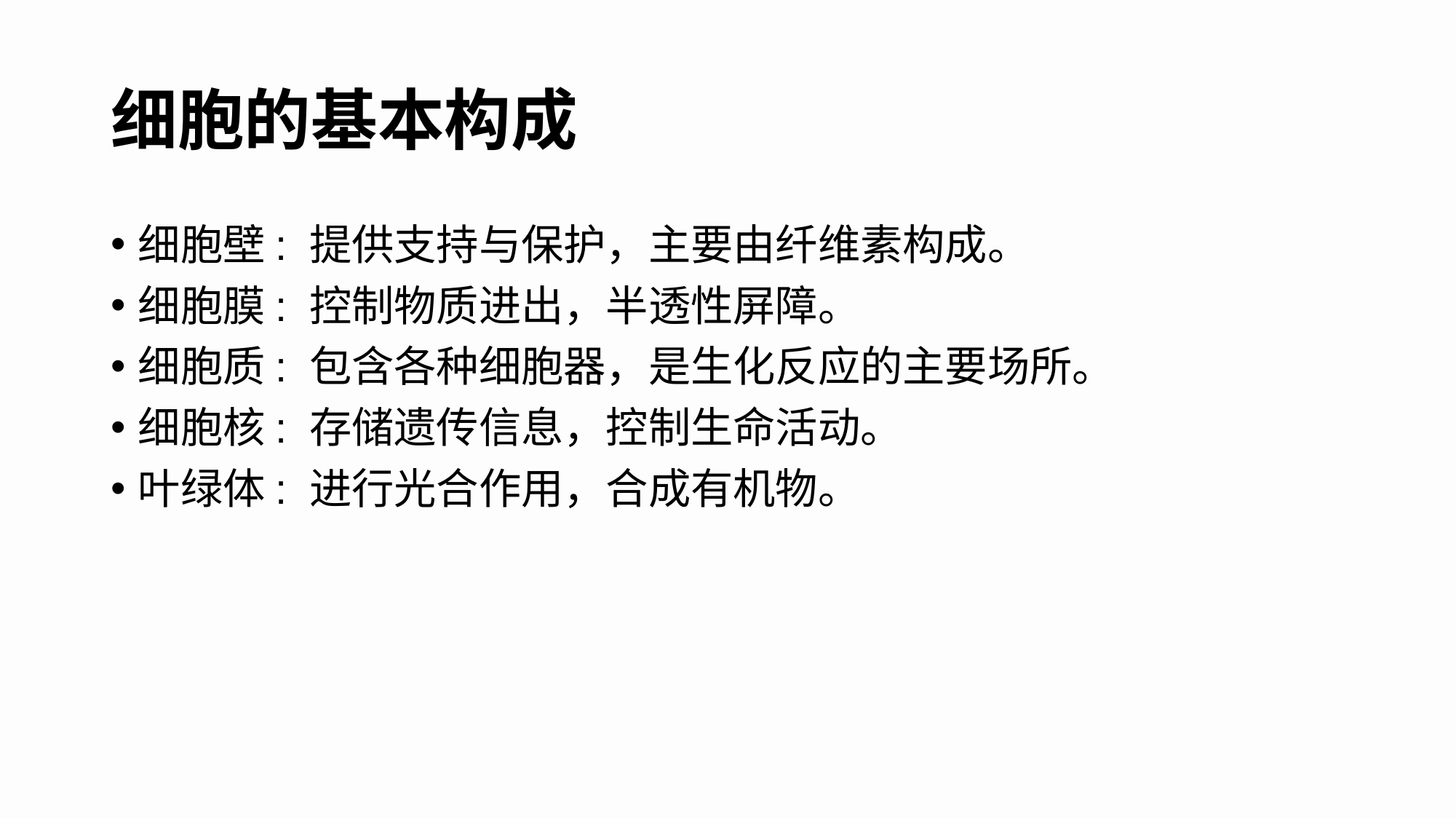

# 细胞的基本构成
细胞壁: 提供支持与保护，主要由纤维素构成。
细胞膜: 控制物质进出，半透性屏障。
细胞质: 包含各种细胞器，是生化反应的主要场所。
细胞核: 存储遗传信息，控制生命活动。
叶绿体: 进行光合作用，合成有机物。